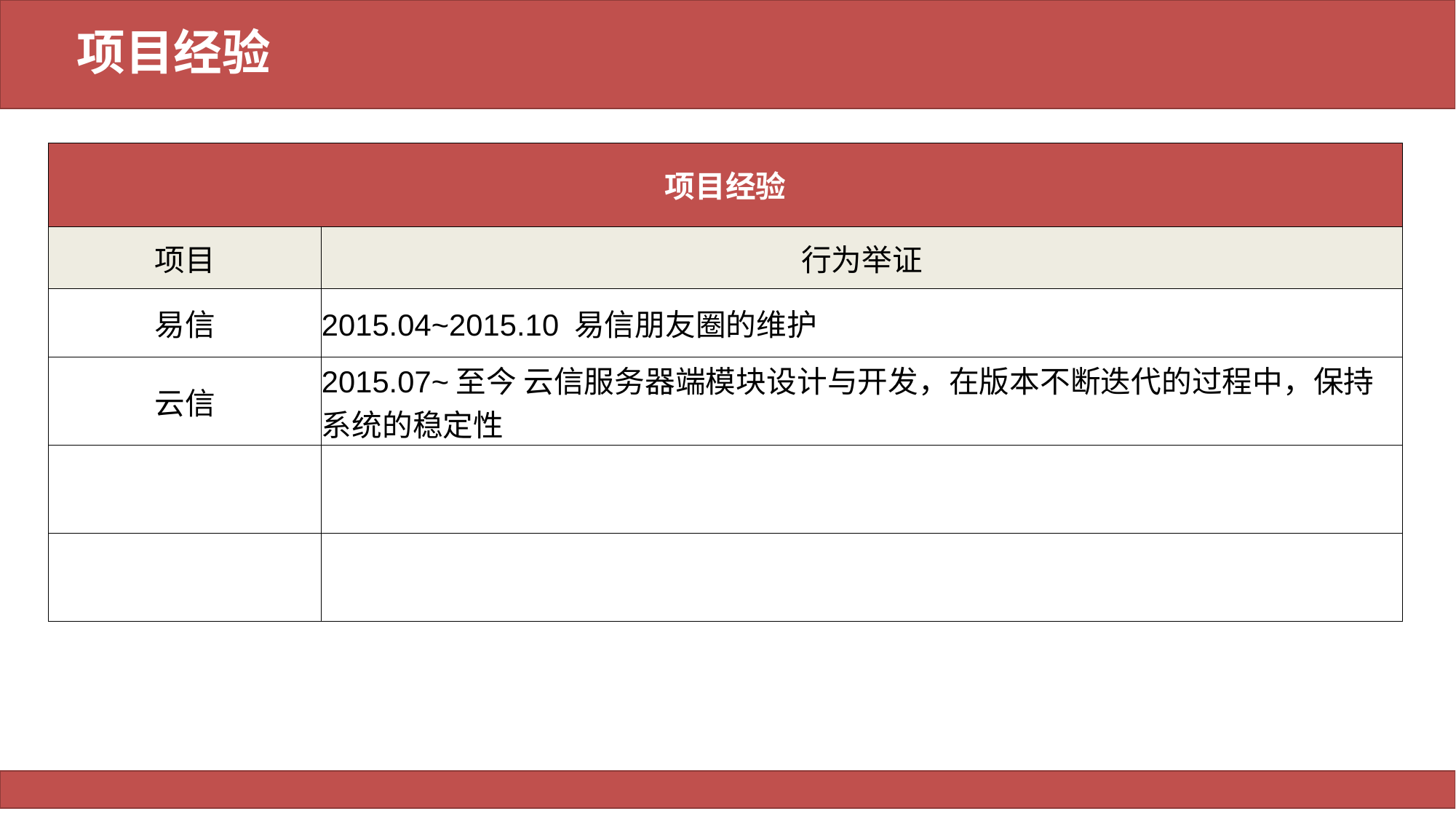

# 项目经验
| 项目经验 |  |
| --- | --- |
| 项目 | 行为举证 |
| 易信 | 2015.04~2015.10 易信朋友圈的维护 |
| 云信 | 2015.07~至今 云信服务器端模块设计与开发，在版本不断迭代的过程中，保持系统的稳定性 |
|  |  |
|  |  |